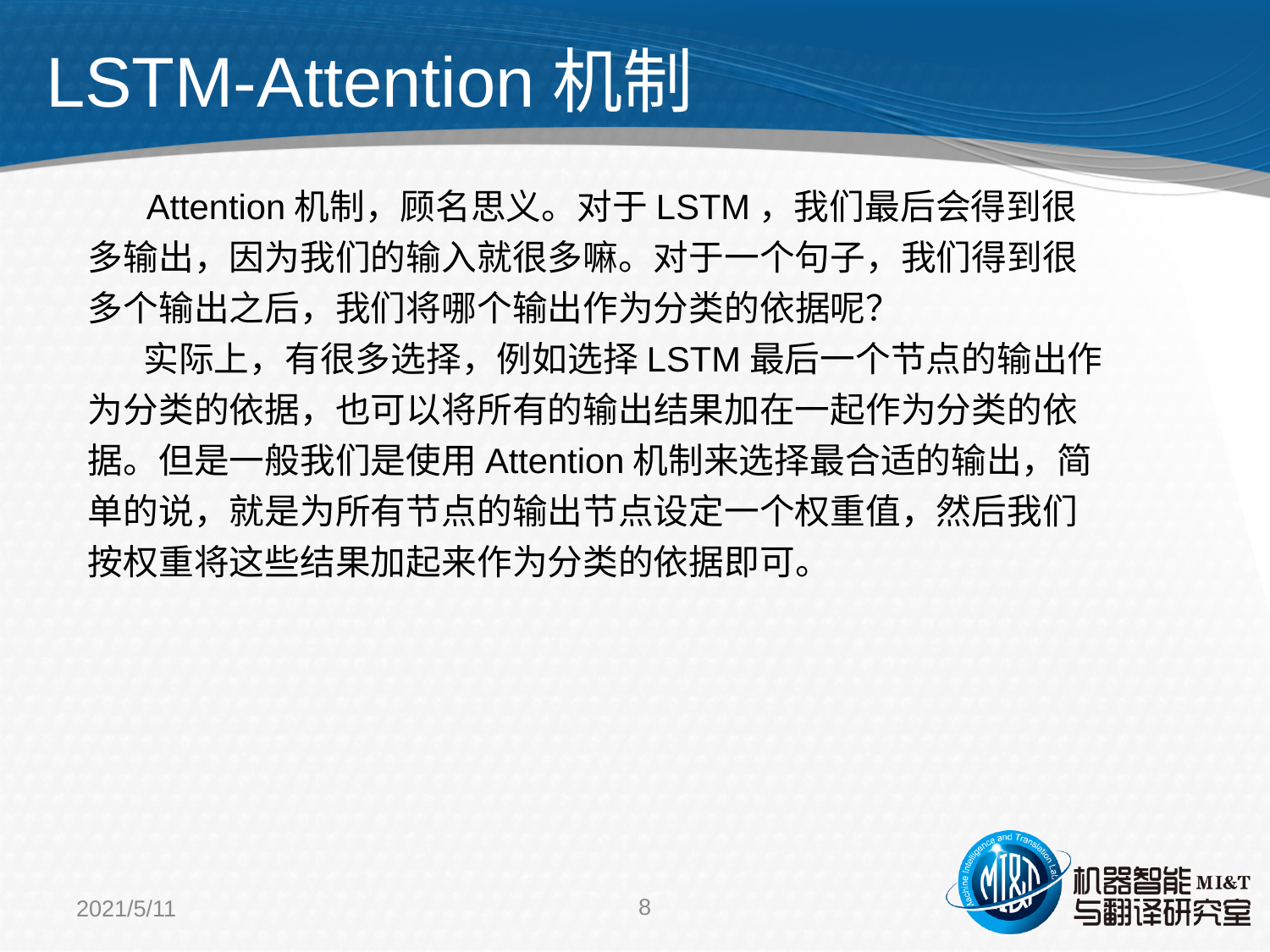

LSTM-Attention机制
      Attention机制，顾名思义。对于LSTM，我们最后会得到很多输出，因为我们的输入就很多嘛。对于一个句子，我们得到很多个输出之后，我们将哪个输出作为分类的依据呢？
      实际上，有很多选择，例如选择LSTM最后一个节点的输出作为分类的依据，也可以将所有的输出结果加在一起作为分类的依据。但是一般我们是使用Attention机制来选择最合适的输出，简单的说，就是为所有节点的输出节点设定一个权重值，然后我们按权重将这些结果加起来作为分类的依据即可。

8
2021/5/11